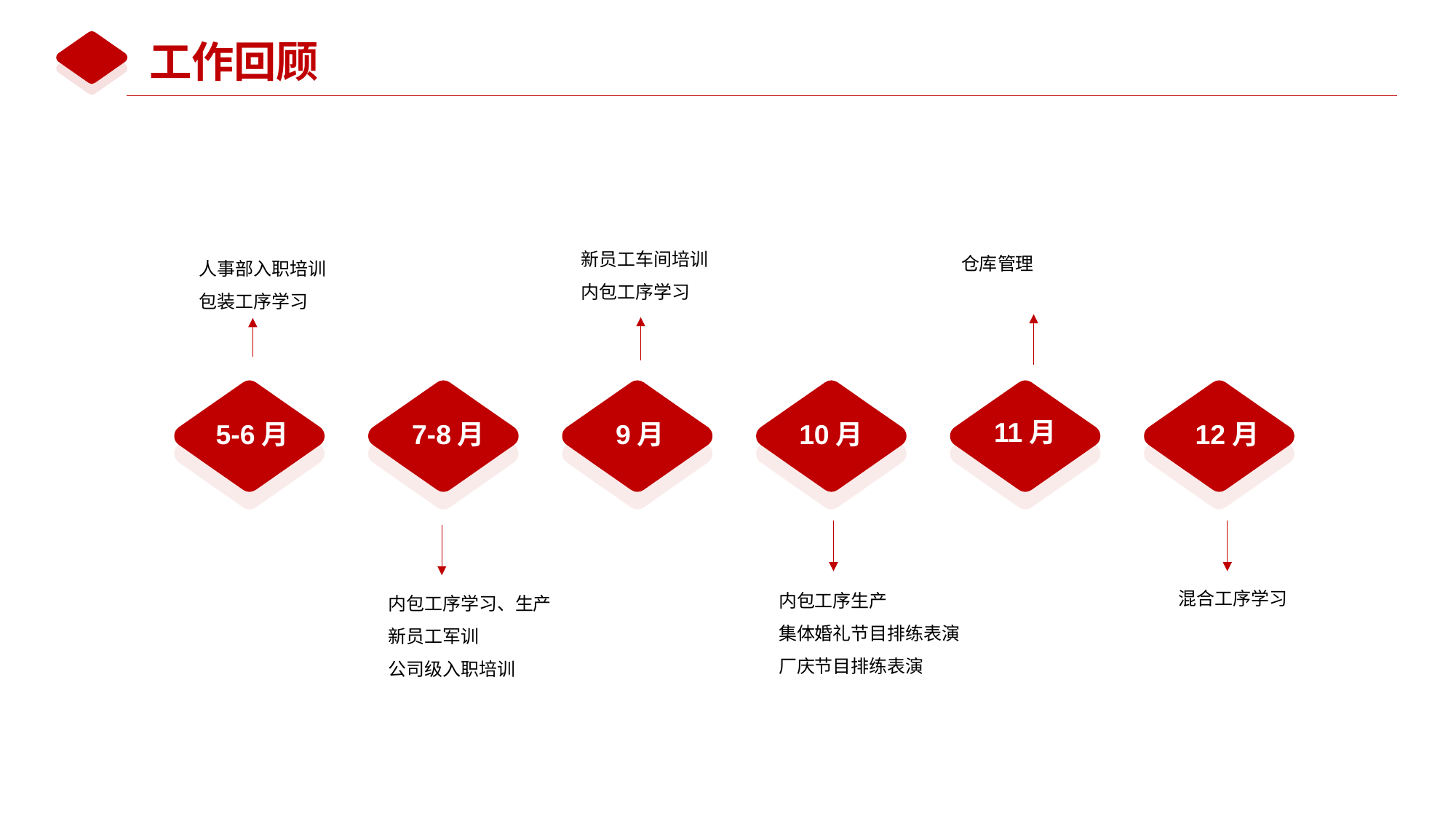

工作回顾
新员工车间培训
内包工序学习
仓库管理

人事部入职培训
包装工序学习

5-6月

7-8月

9月

10月

11月

12月
混合工序学习
内包工序生产
集体婚礼节目排练表演
厂庆节目排练表演
内包工序学习、生产
新员工军训
公司级入职培训